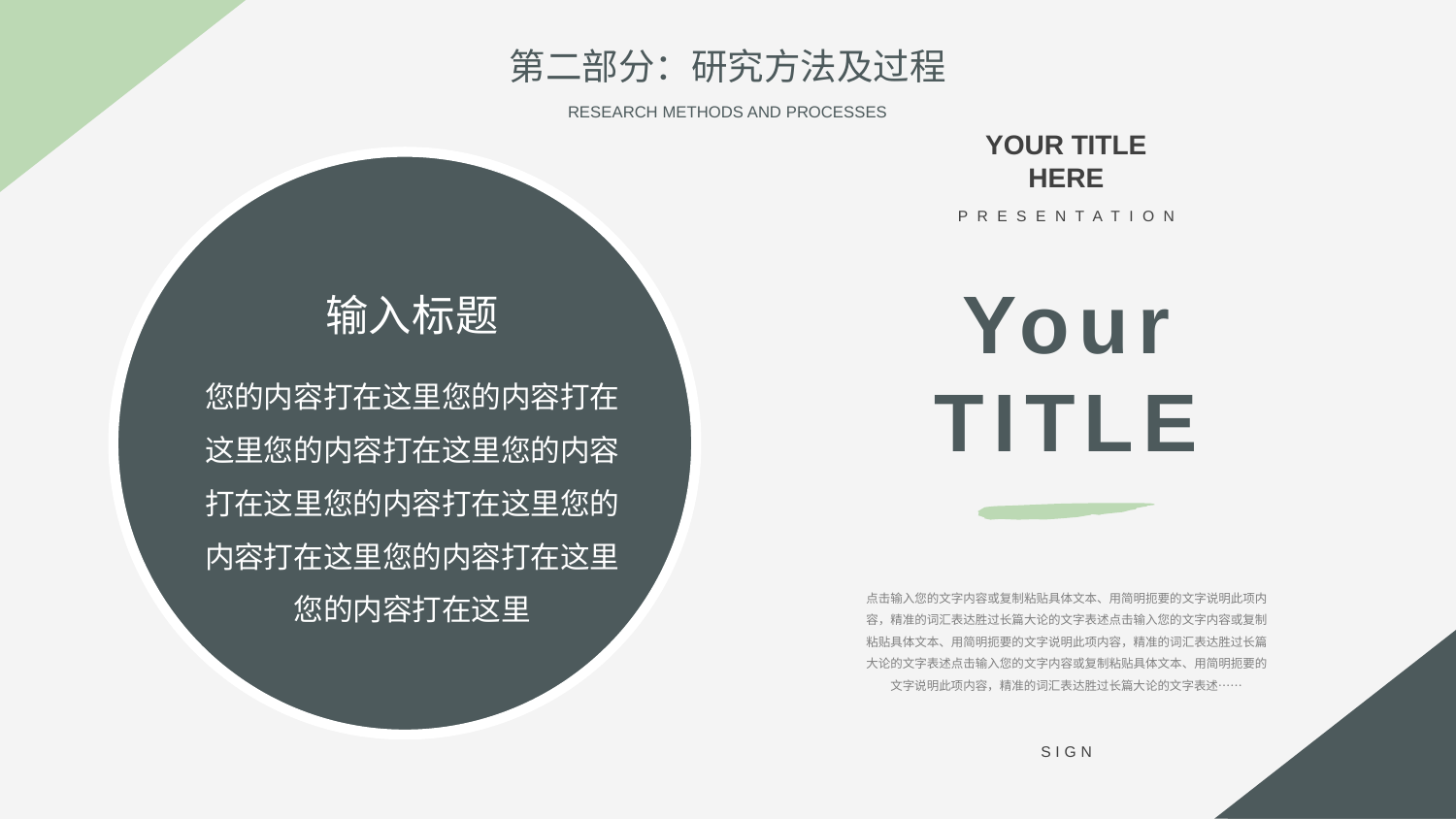

第二部分：研究方法及过程
RESEARCH METHODS AND PROCESSES
YOUR TITLE
HERE

PRESENTATION
Your
TITLE
输入标题
您的内容打在这里您的内容打在这里您的内容打在这里您的内容打在这里您的内容打在这里您的内容打在这里您的内容打在这里您的内容打在这里

点击输入您的文字内容或复制粘贴具体文本、用简明扼要的文字说明此项内容，精准的词汇表达胜过长篇大论的文字表述点击输入您的文字内容或复制粘贴具体文本、用简明扼要的文字说明此项内容，精准的词汇表达胜过长篇大论的文字表述点击输入您的文字内容或复制粘贴具体文本、用简明扼要的文字说明此项内容，精准的词汇表达胜过长篇大论的文字表述……
SIGN